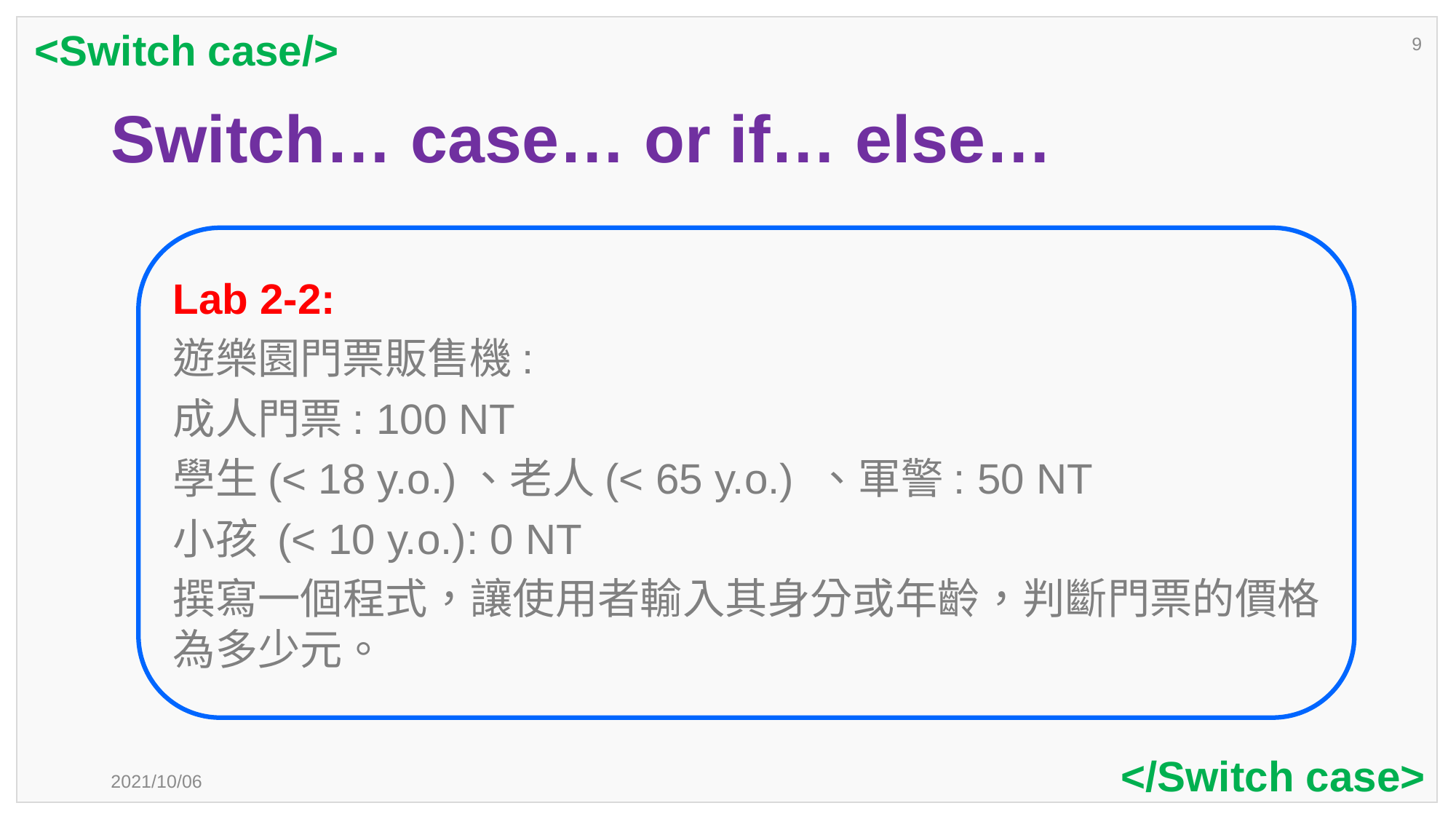

<Switch case/>
9
# Switch… case… or if… else…
Lab 2-2:
遊樂園門票販售機:
成人門票: 100 NT
學生(< 18 y.o.)、老人(< 65 y.o.) 、軍警: 50 NT
小孩 (< 10 y.o.): 0 NT
撰寫一個程式，讓使用者輸入其身分或年齡，判斷門票的價格為多少元。
</Switch case>
2021/10/06